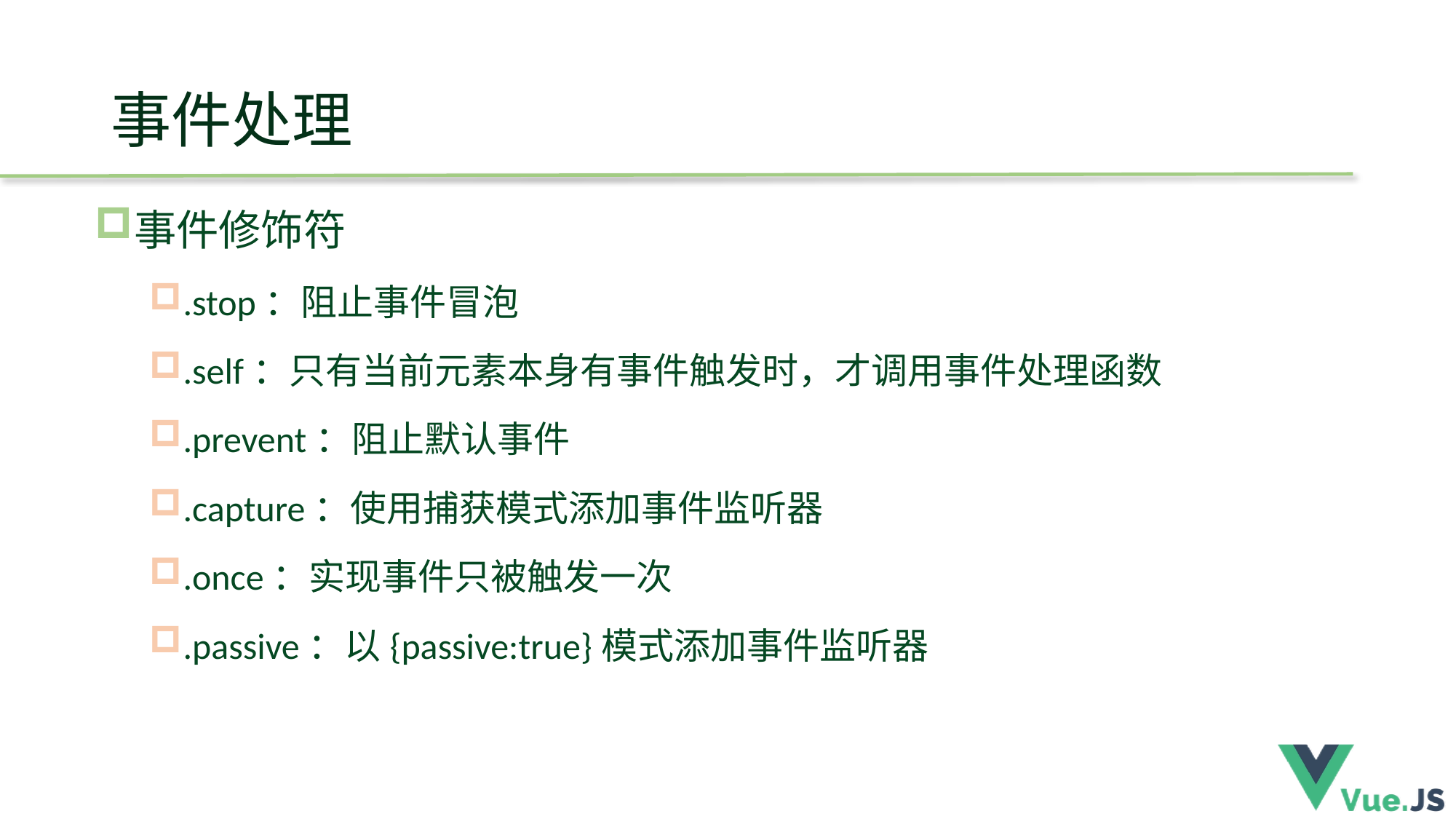

# 事件处理
事件修饰符
.stop：阻止事件冒泡
.self：只有当前元素本身有事件触发时，才调用事件处理函数
.prevent：阻止默认事件
.capture：使用捕获模式添加事件监听器
.once：实现事件只被触发一次
.passive：以{passive:true}模式添加事件监听器